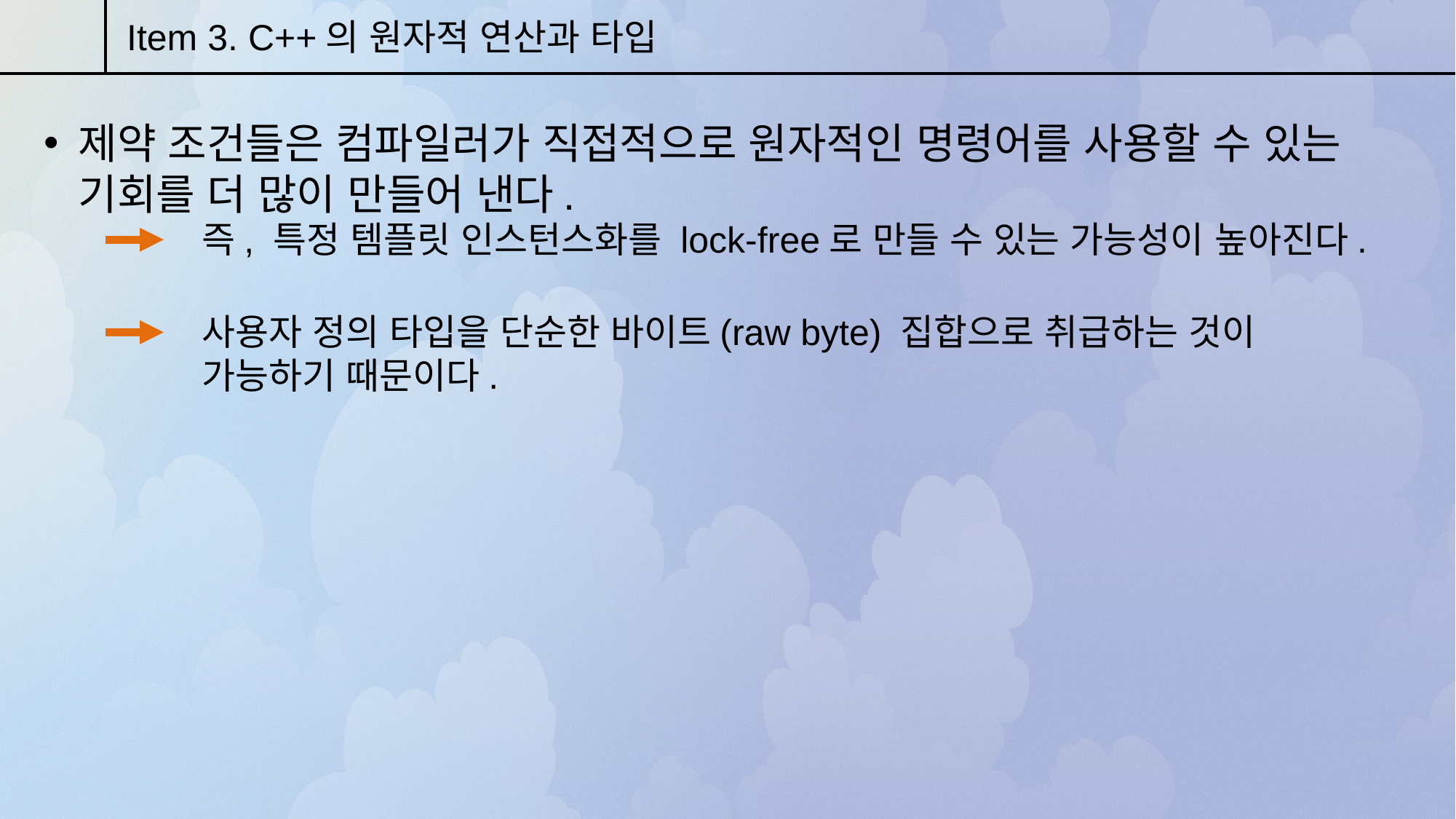

Item 3. C++의 원자적 연산과 타입
제약 조건들은 컴파일러가 직접적으로 원자적인 명령어를 사용할 수 있는 기회를 더 많이 만들어 낸다.
즉, 특정 템플릿 인스턴스화를 lock-free로 만들 수 있는 가능성이 높아진다.
사용자 정의 타입을 단순한 바이트(raw byte) 집합으로 취급하는 것이 가능하기 때문이다.